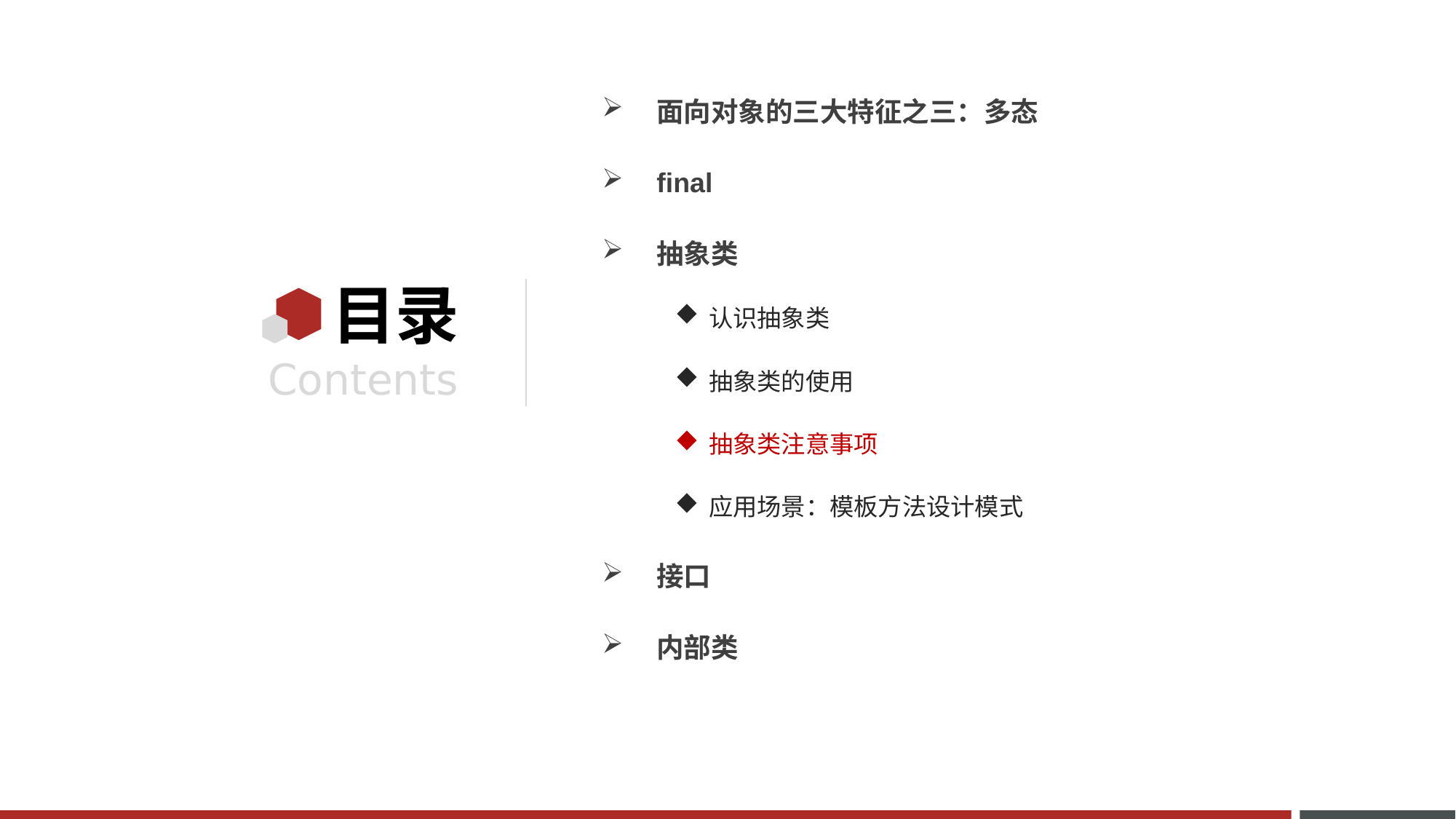

面向对象的三大特征之三：多态
final
抽象类
认识抽象类
抽象类的使用
抽象类注意事项
应用场景：模板方法设计模式
接口
内部类